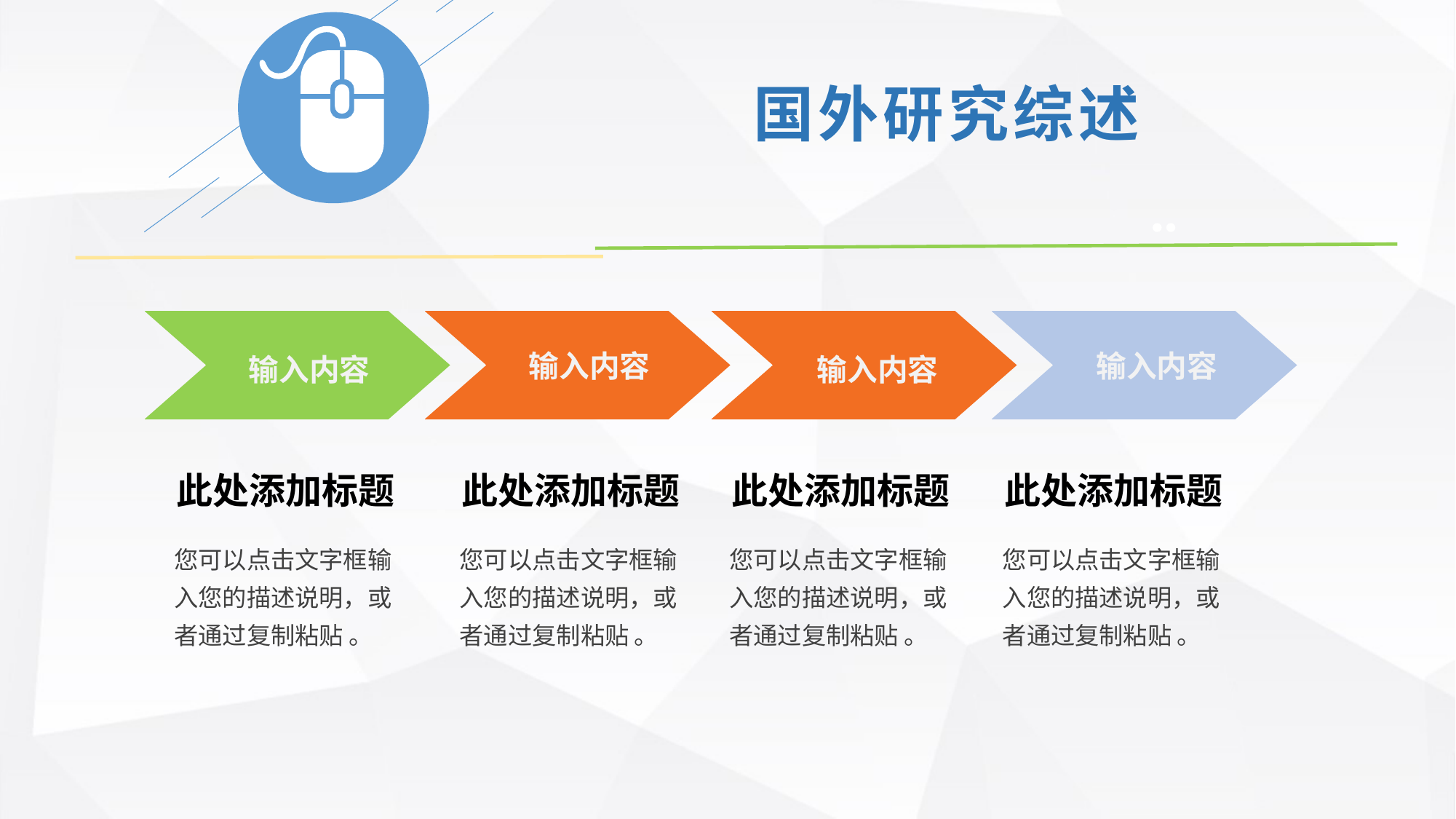

国外研究综述

输入内容
输入内容
输入内容
输入内容
此处添加标题
此处添加标题
此处添加标题
此处添加标题
您可以点击文字框输入您的描述说明，或者通过复制粘贴 。
您可以点击文字框输入您的描述说明，或者通过复制粘贴 。
您可以点击文字框输入您的描述说明，或者通过复制粘贴 。
您可以点击文字框输入您的描述说明，或者通过复制粘贴 。